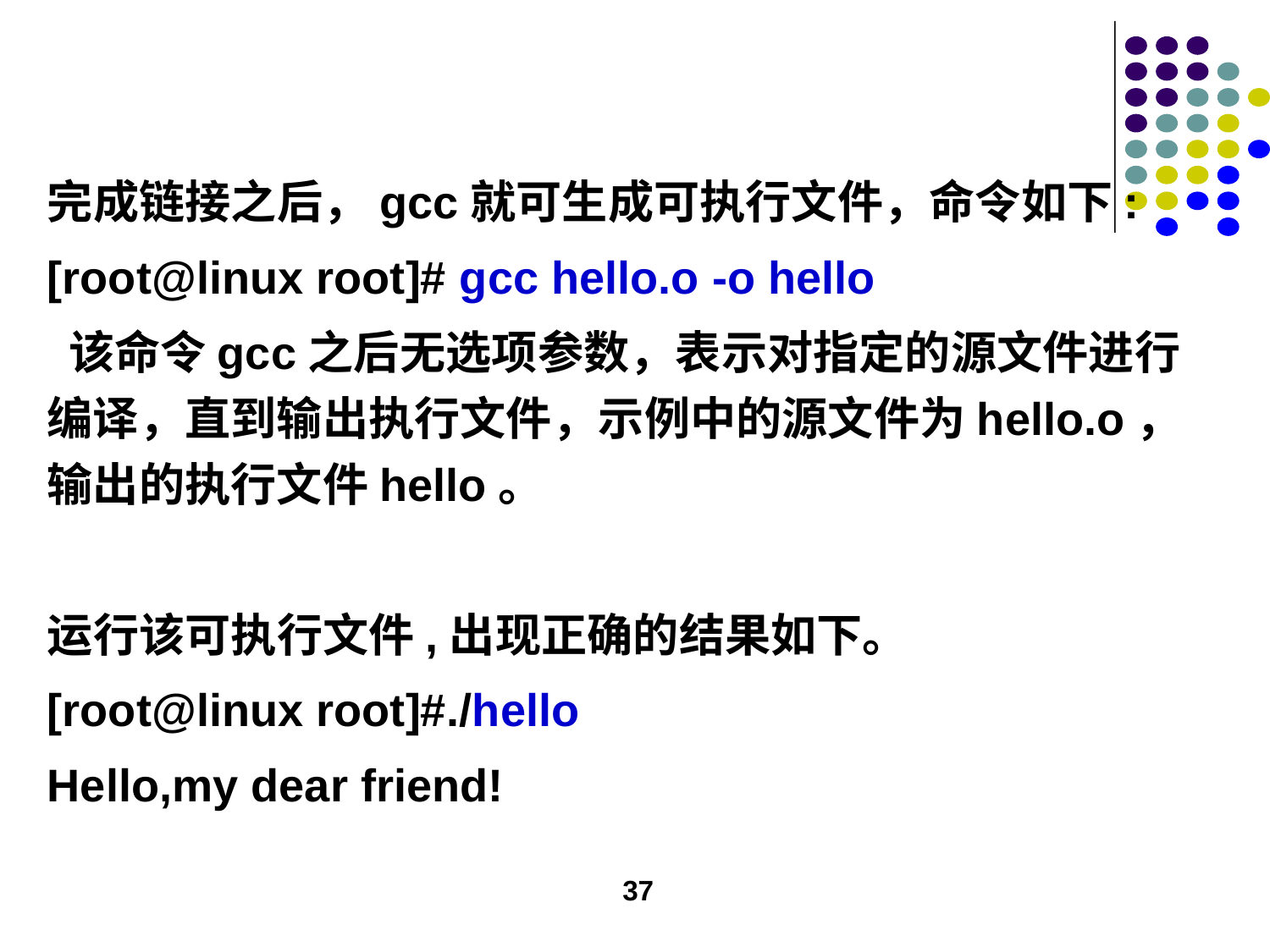

完成链接之后，gcc就可生成可执行文件，命令如下:
[root@linux root]# gcc hello.o -o hello
 该命令gcc之后无选项参数，表示对指定的源文件进行编译，直到输出执行文件，示例中的源文件为hello.o，输出的执行文件hello。

运行该可执行文件,出现正确的结果如下。
[root@linux root]#./hello
Hello,my dear friend!
37